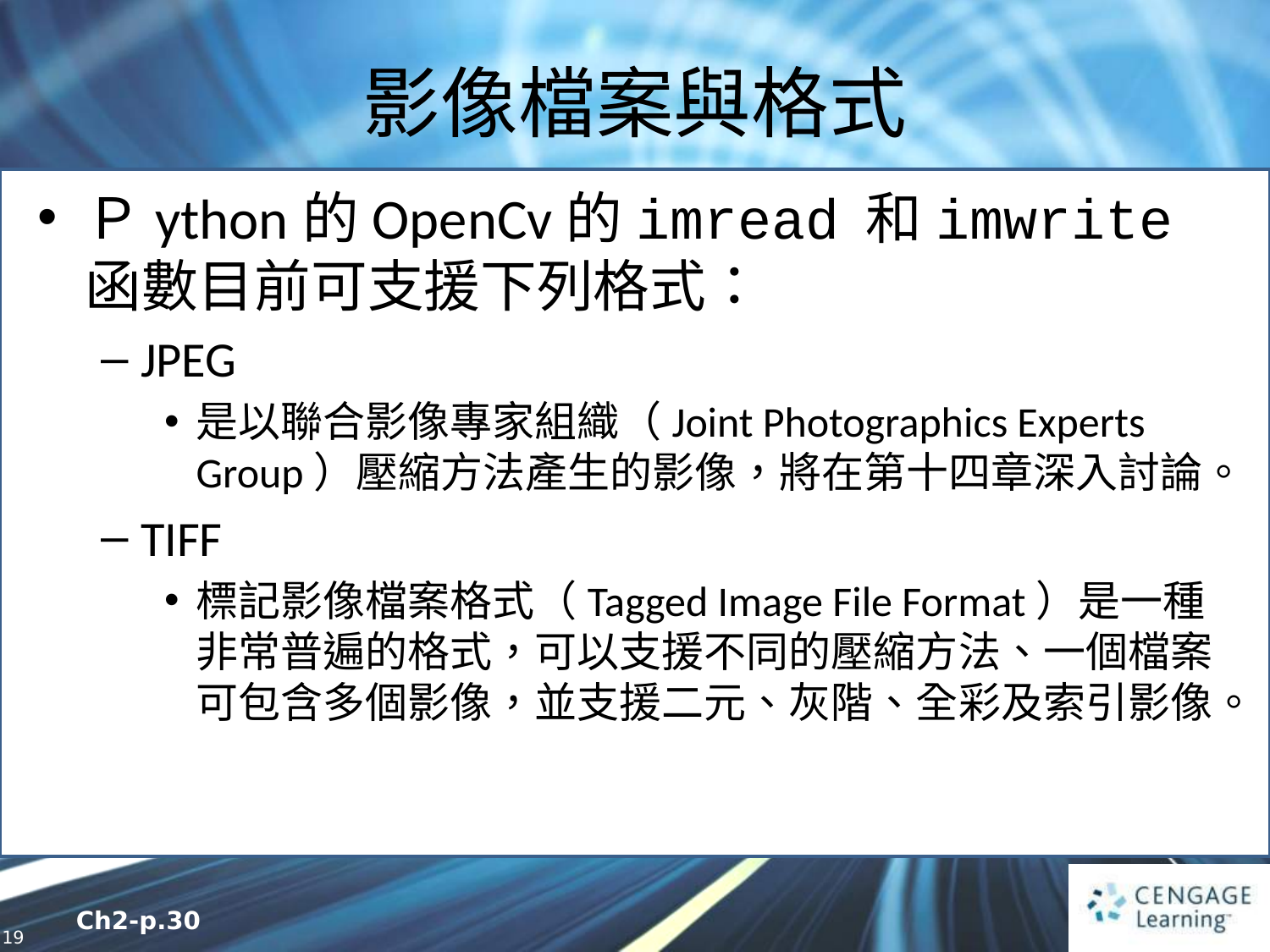

# 影像檔案與格式
Ｐython的OpenCv的imread 和imwrite 函數目前可支援下列格式：
JPEG
是以聯合影像專家組織（Joint Photographics Experts Group）壓縮方法產生的影像，將在第十四章深入討論。
TIFF
標記影像檔案格式（Tagged Image File Format）是一種非常普遍的格式，可以支援不同的壓縮方法、一個檔案可包含多個影像，並支援二元、灰階、全彩及索引影像。
Ch2-p.30